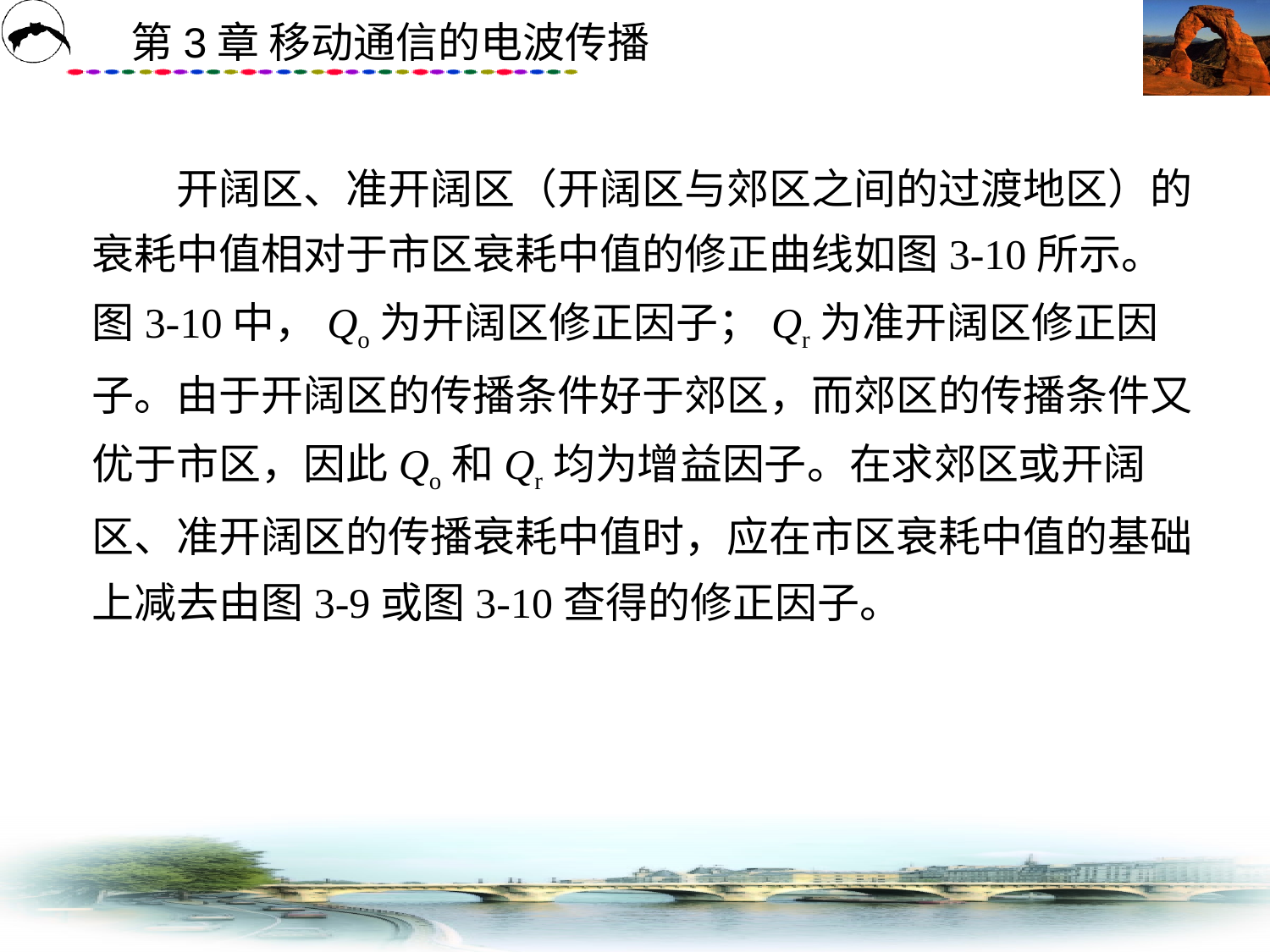

# 开阔区、准开阔区（开阔区与郊区之间的过渡地区）的衰耗中值相对于市区衰耗中值的修正曲线如图3-10所示。图3-10中，Qo为开阔区修正因子；Qr为准开阔区修正因子。由于开阔区的传播条件好于郊区，而郊区的传播条件又优于市区，因此Qo和Qr均为增益因子。在求郊区或开阔区、准开阔区的传播衰耗中值时，应在市区衰耗中值的基础上减去由图3-9或图3-10查得的修正因子。